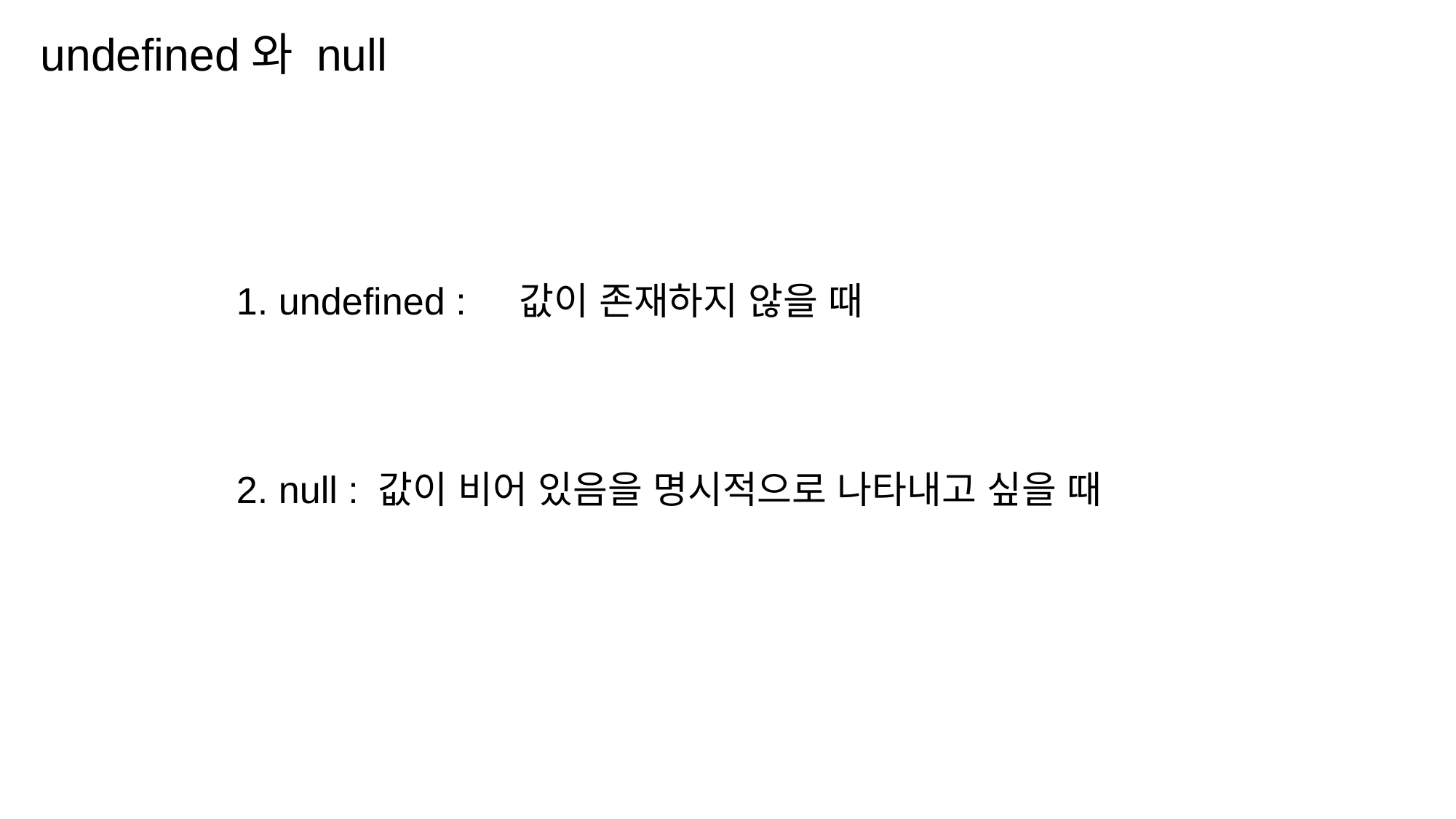

undefined와 null
1. undefined :
값이 존재하지 않을 때
2. null : 값이 비어 있음을 명시적으로 나타내고 싶을 때